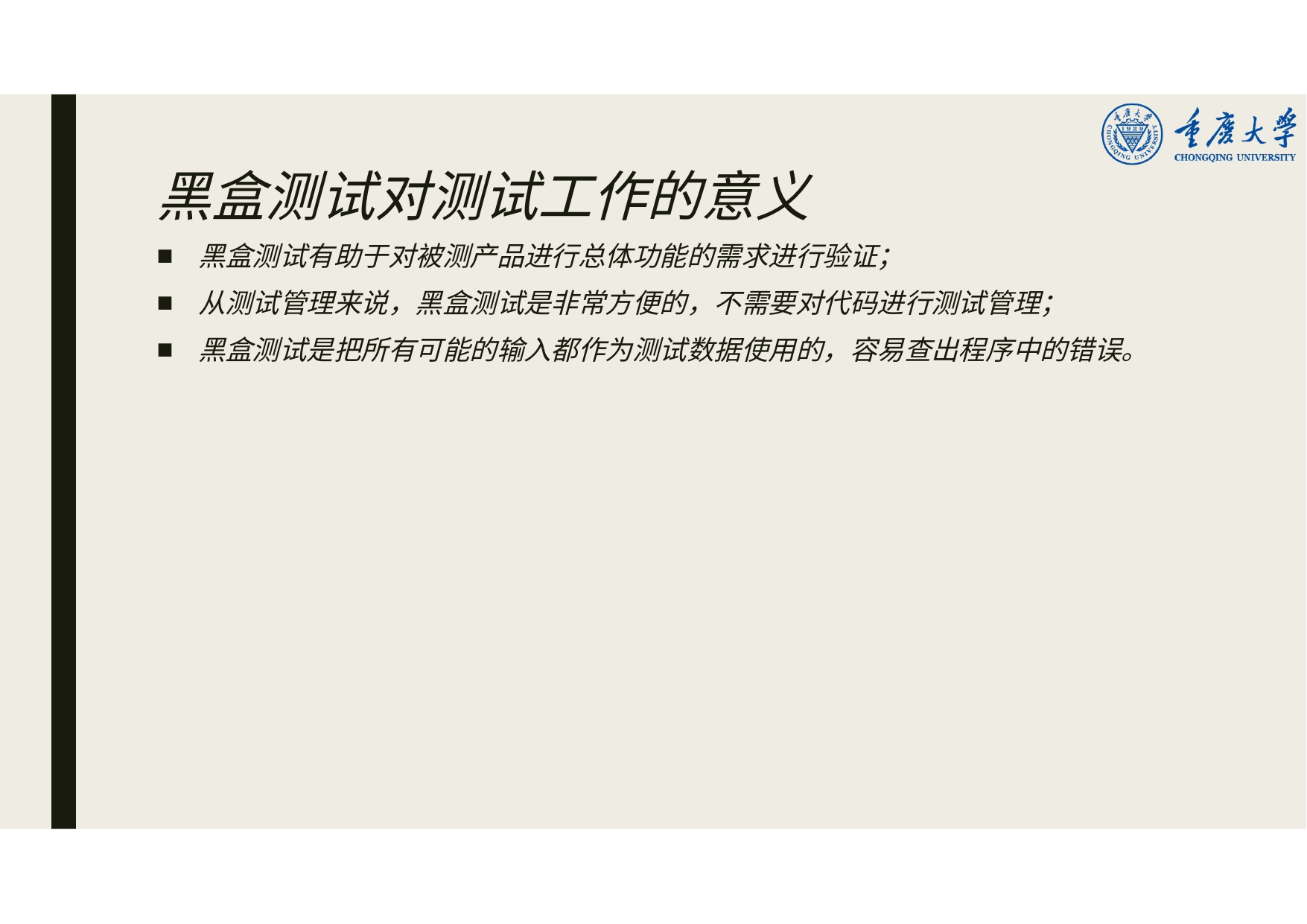

# 黑盒测试对测试工作的意义
黑盒测试有助于对被测产品进行总体功能的需求进行验证；
从测试管理来说，黑盒测试是非常方便的，不需要对代码进行测试管理；
黑盒测试是把所有可能的输入都作为测试数据使用的，容易查出程序中的错误。